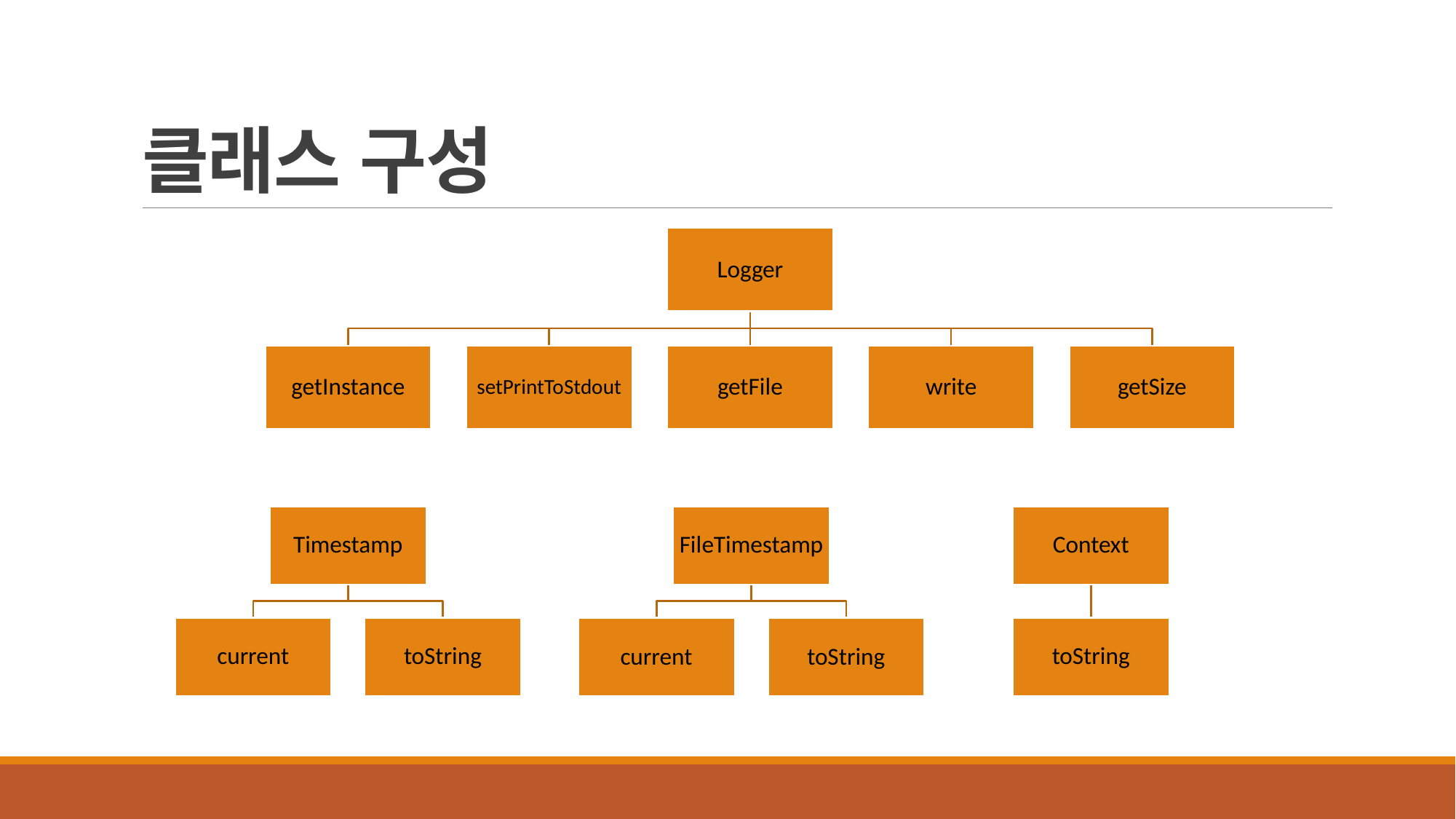

# 클래스 구성
Logger
getInstance
setPrintToStdout
getFile
write
getSize
FileTimestamp
current
toString
Context
toString
Timestamp
current
toString